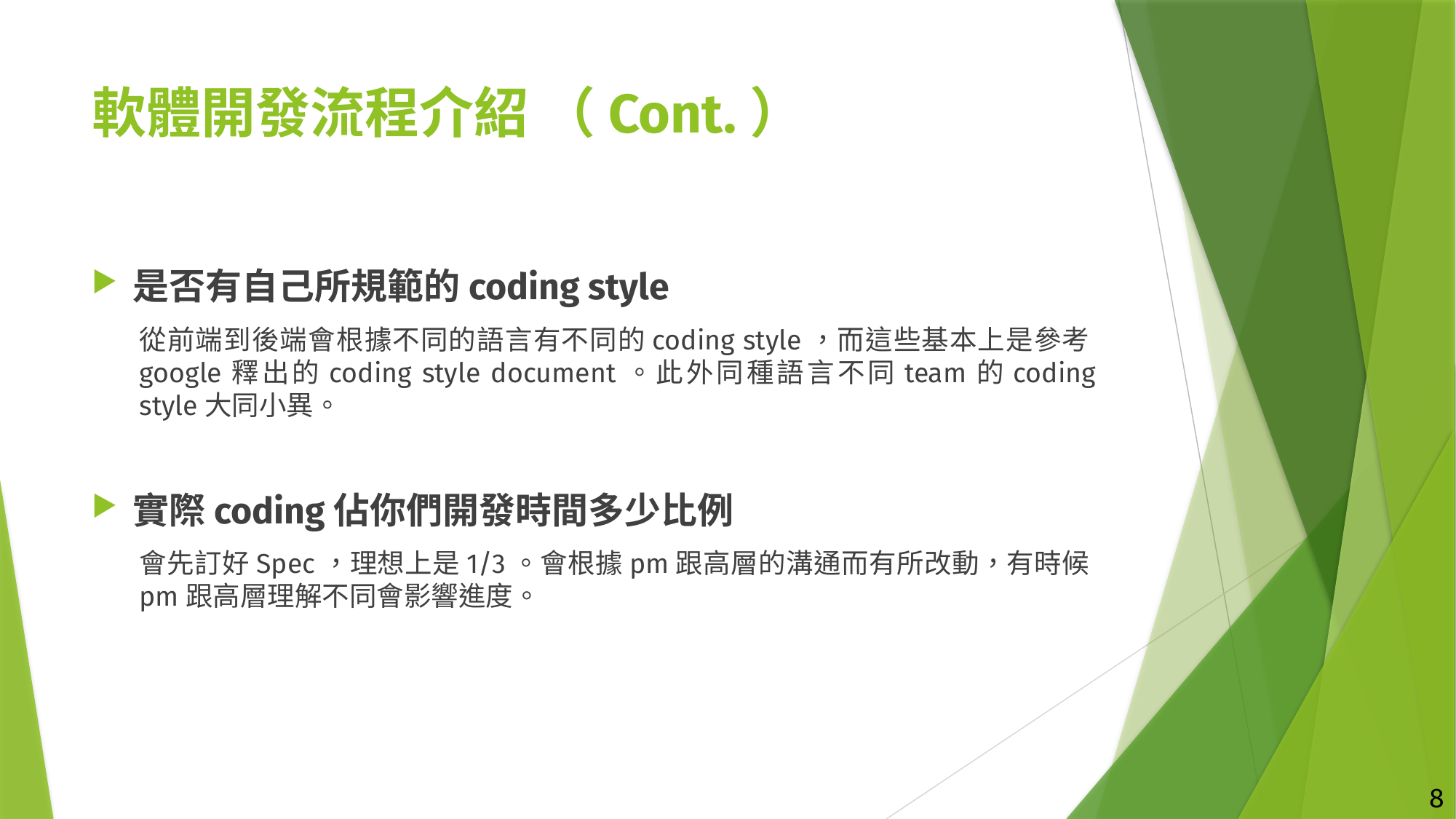

# 軟體開發流程介紹 （Cont.）
是否有自己所規範的coding style
從前端到後端會根據不同的語言有不同的coding style，而這些基本上是參考google釋出的coding style document。此外同種語言不同team的coding style大同小異。

實際coding佔你們開發時間多少比例
會先訂好Spec，理想上是1/3。會根據pm跟高層的溝通而有所改動，有時候pm跟高層理解不同會影響進度。
8